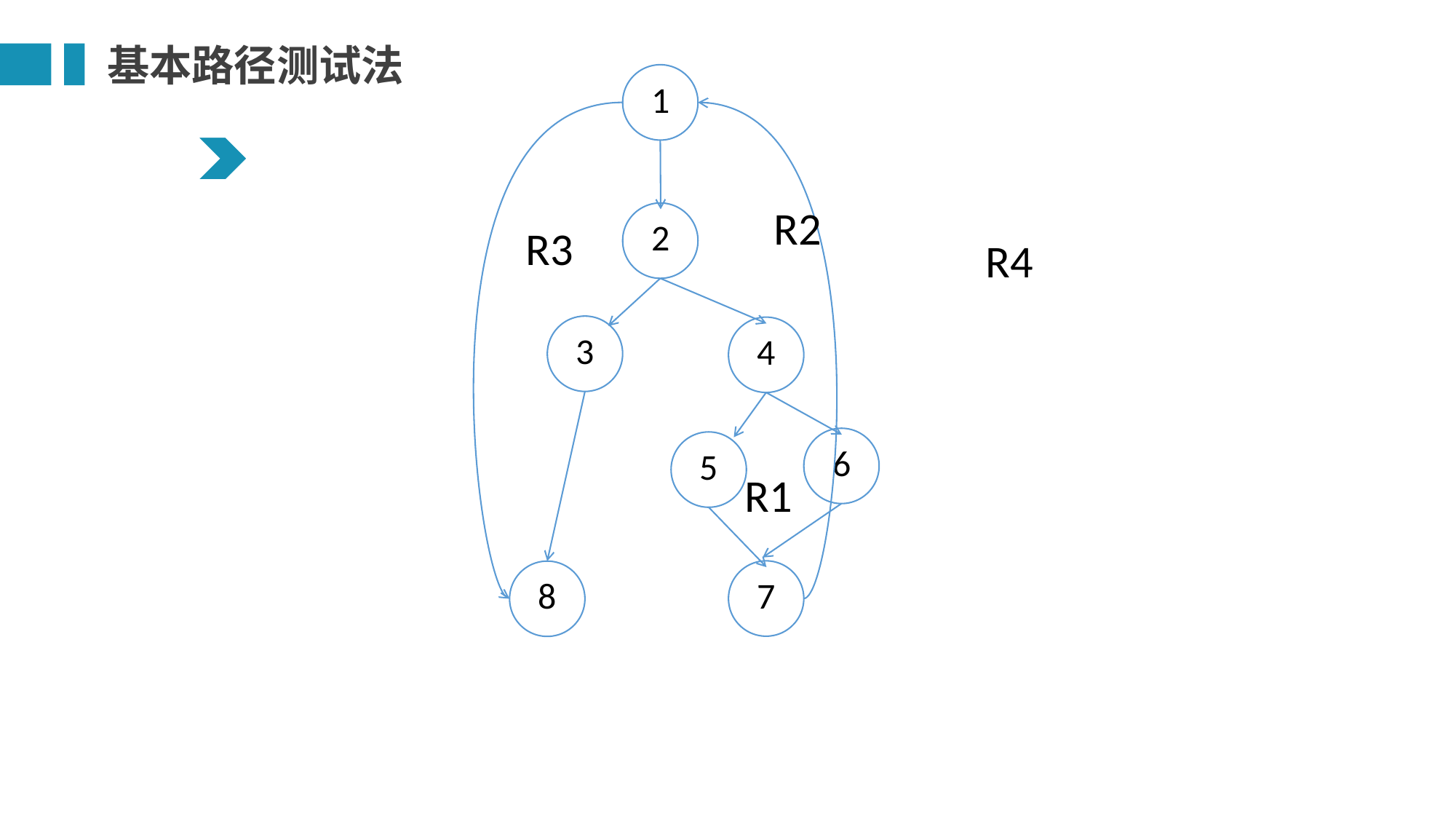

基本路径测试法

1

R2

2
R3
R4

3

4

6

5
R1

7

8
90